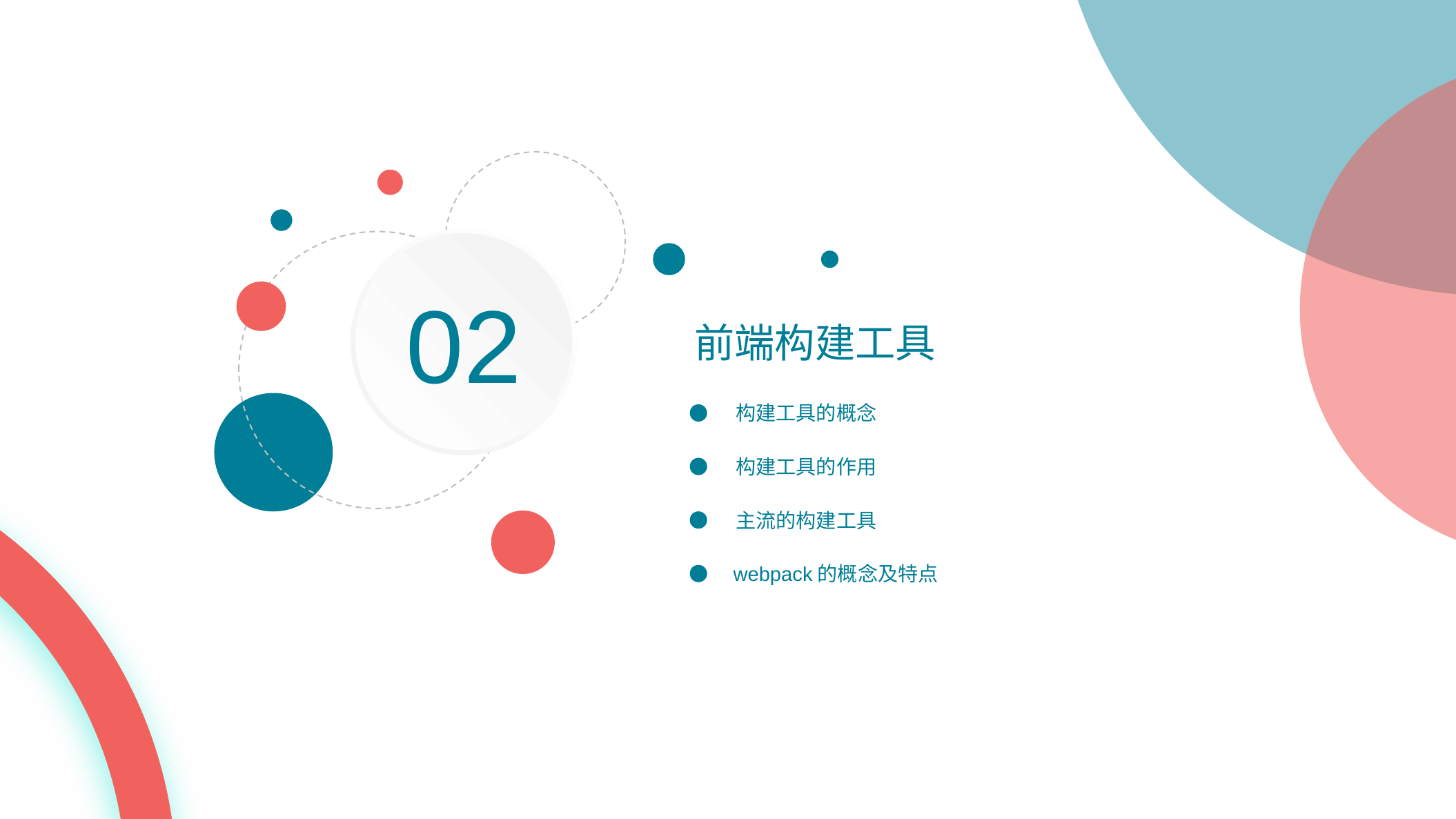

02

前端构建工具

构建工具的概念

构建工具的作用

主流的构建工具

webpack的概念及特点